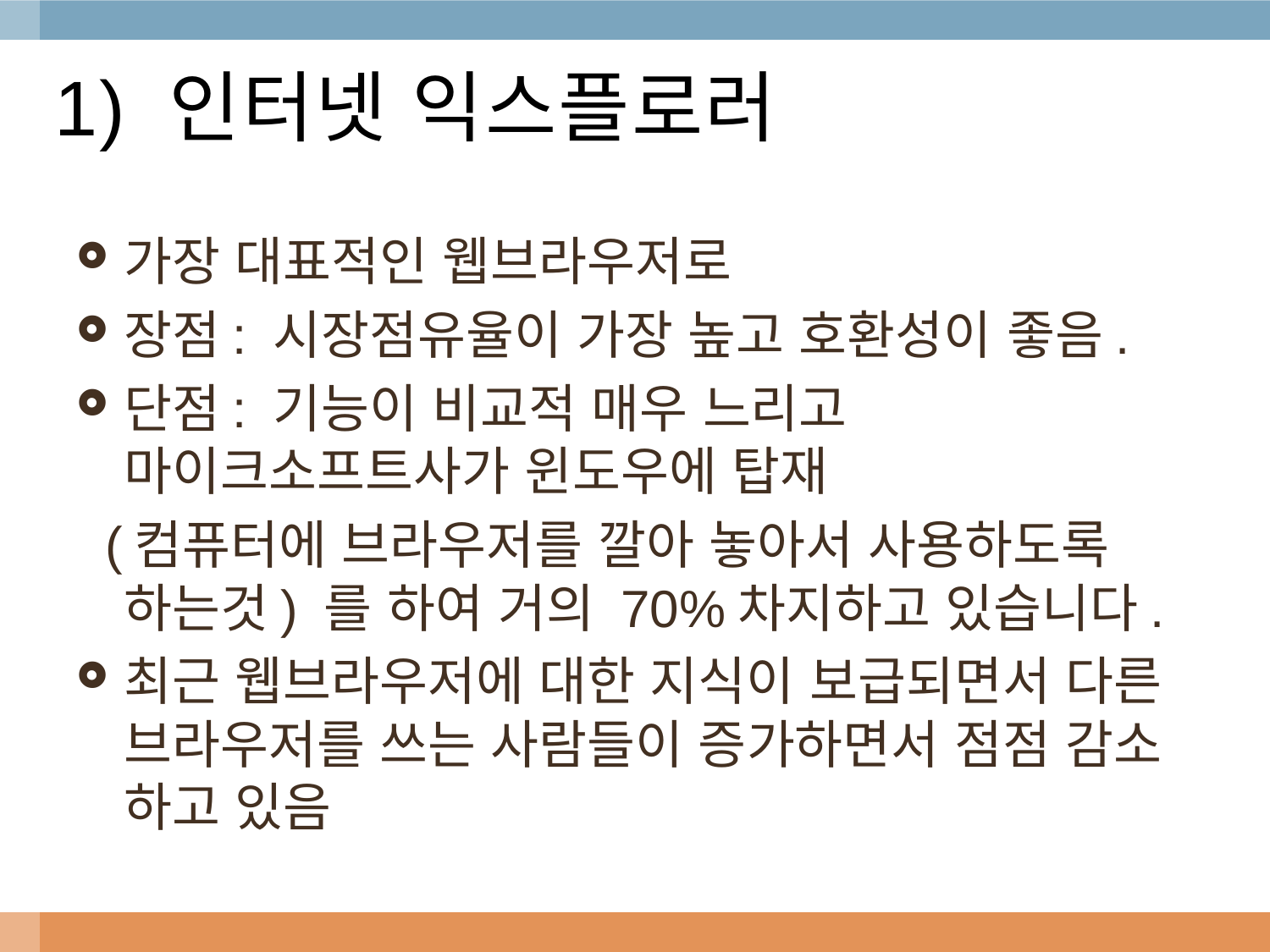

# 1) 인터넷 익스플로러
가장 대표적인 웹브라우저로
장점: 시장점유율이 가장 높고 호환성이 좋음.
단점: 기능이 비교적 매우 느리고  마이크소프트사가 윈도우에 탑재
  (컴퓨터에 브라우저를 깔아 놓아서 사용하도록 하는것) 를 하여 거의 70%차지하고 있습니다.
최근 웹브라우저에 대한 지식이 보급되면서 다른 브라우저를 쓰는 사람들이 증가하면서 점점 감소 하고 있음